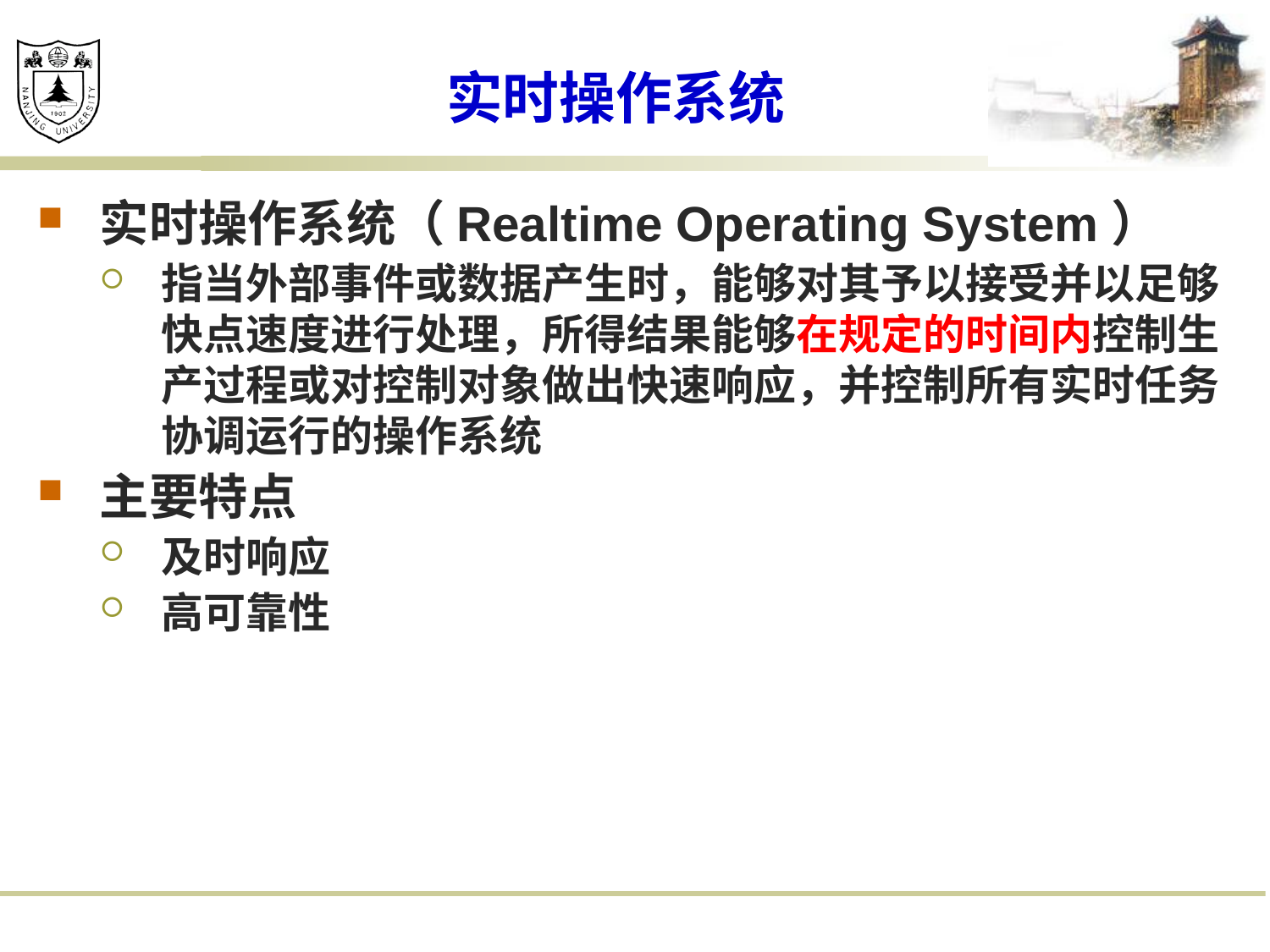

# 实时操作系统
实时操作系统（Realtime Operating System）
指当外部事件或数据产生时，能够对其予以接受并以足够快点速度进行处理，所得结果能够在规定的时间内控制生产过程或对控制对象做出快速响应，并控制所有实时任务协调运行的操作系统
主要特点
及时响应
高可靠性

72